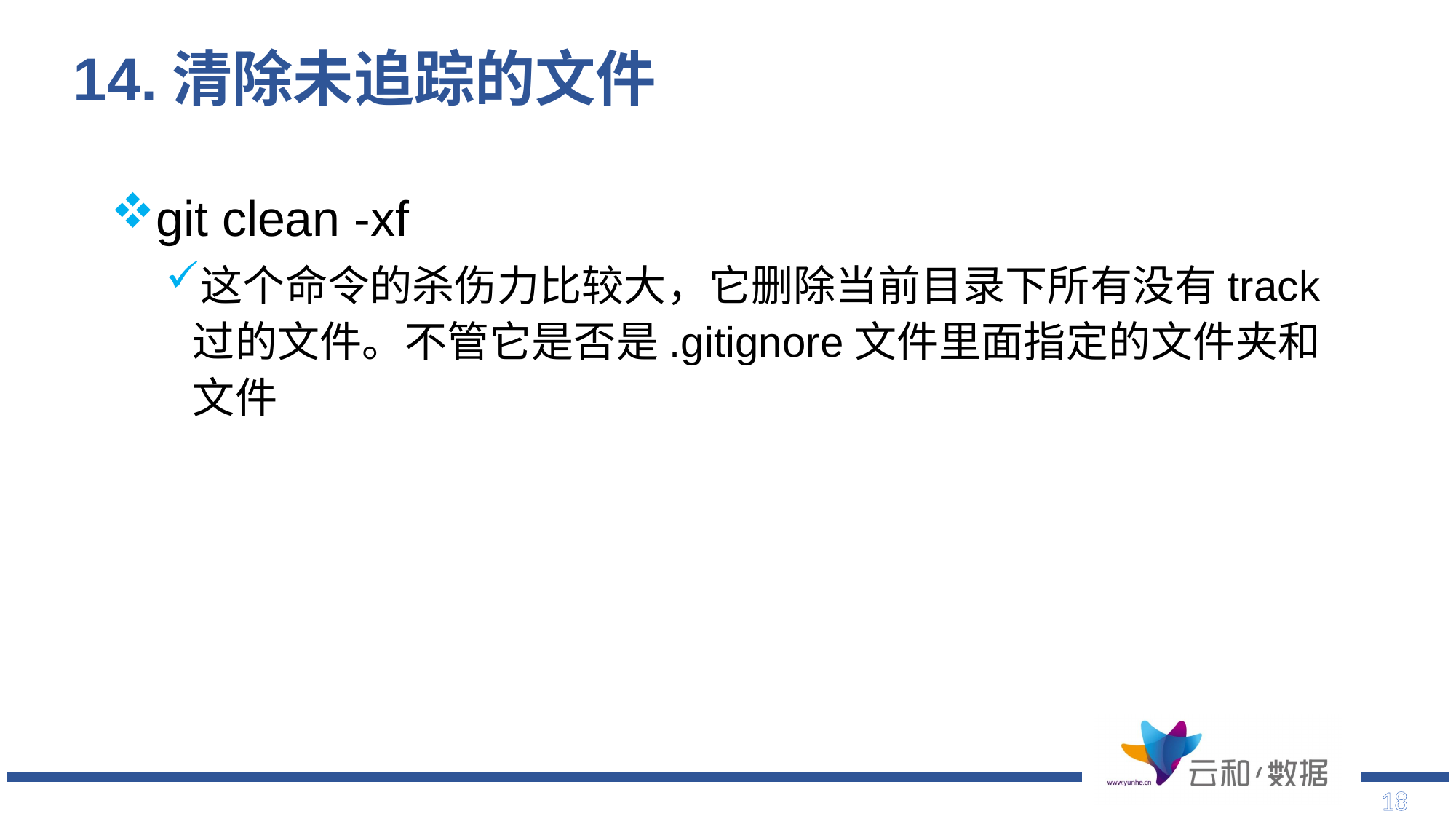

# 14.清除未追踪的文件
git clean -xf
这个命令的杀伤力比较大，它删除当前目录下所有没有track过的文件。不管它是否是.gitignore文件里面指定的文件夹和文件